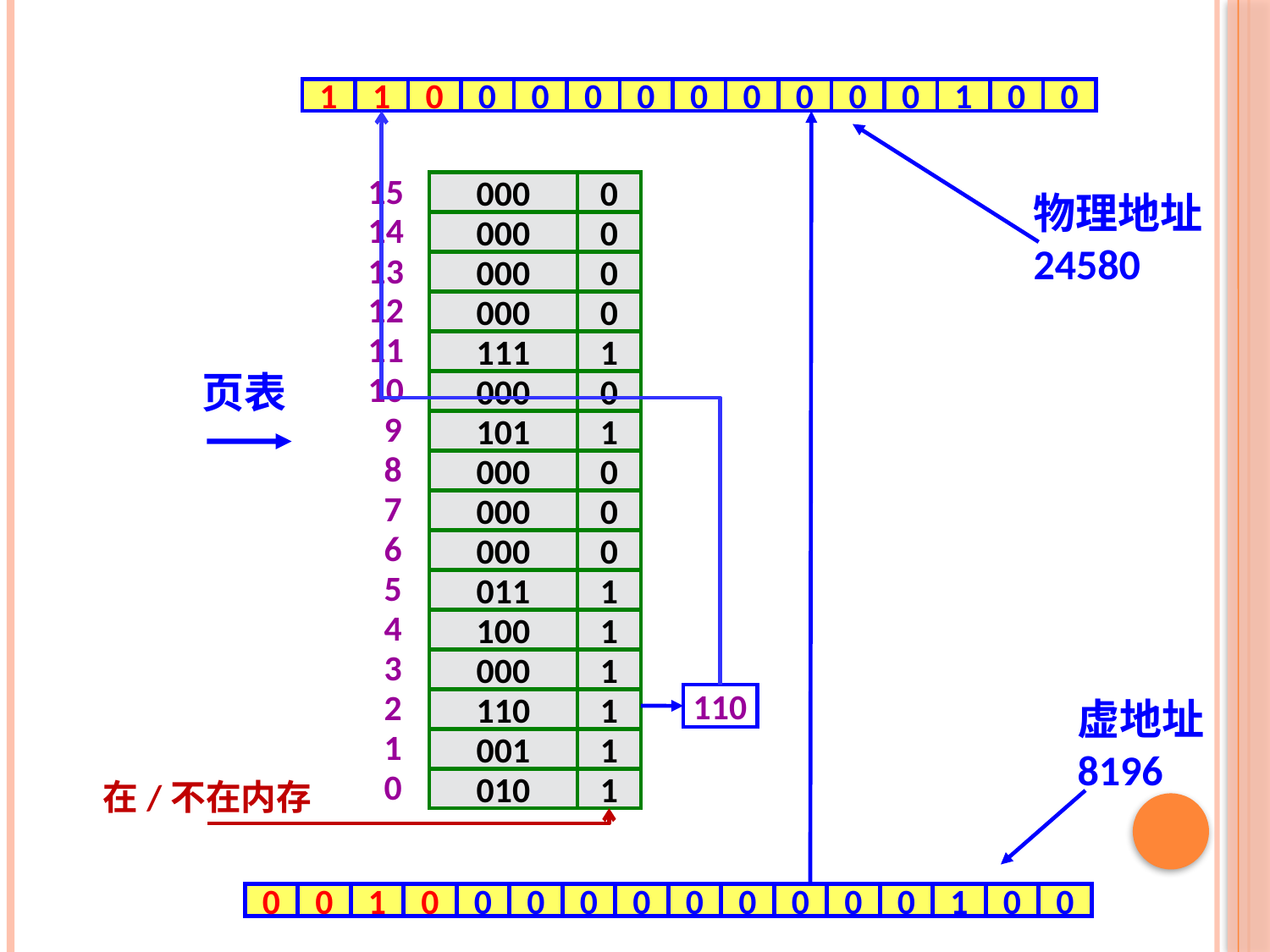

1
1
0
0
0
0
0
0
0
0
0
0
1
0
0

15
000
0
000
0
000
0
000
0
111
1
000
0
101
1
000
0
000
0
000
0
011
1
100
1
000
1
110
1
001
1
010
1
物理地址
24580
14
13
12
11
10
  9
  8
  7
  6
  5
  4
  3
  2
  1
页表

110
虚地址
8196

  0
在/不在内存

0
0
1
0
0
0
0
0
0
0
0
0
0
1
0
0